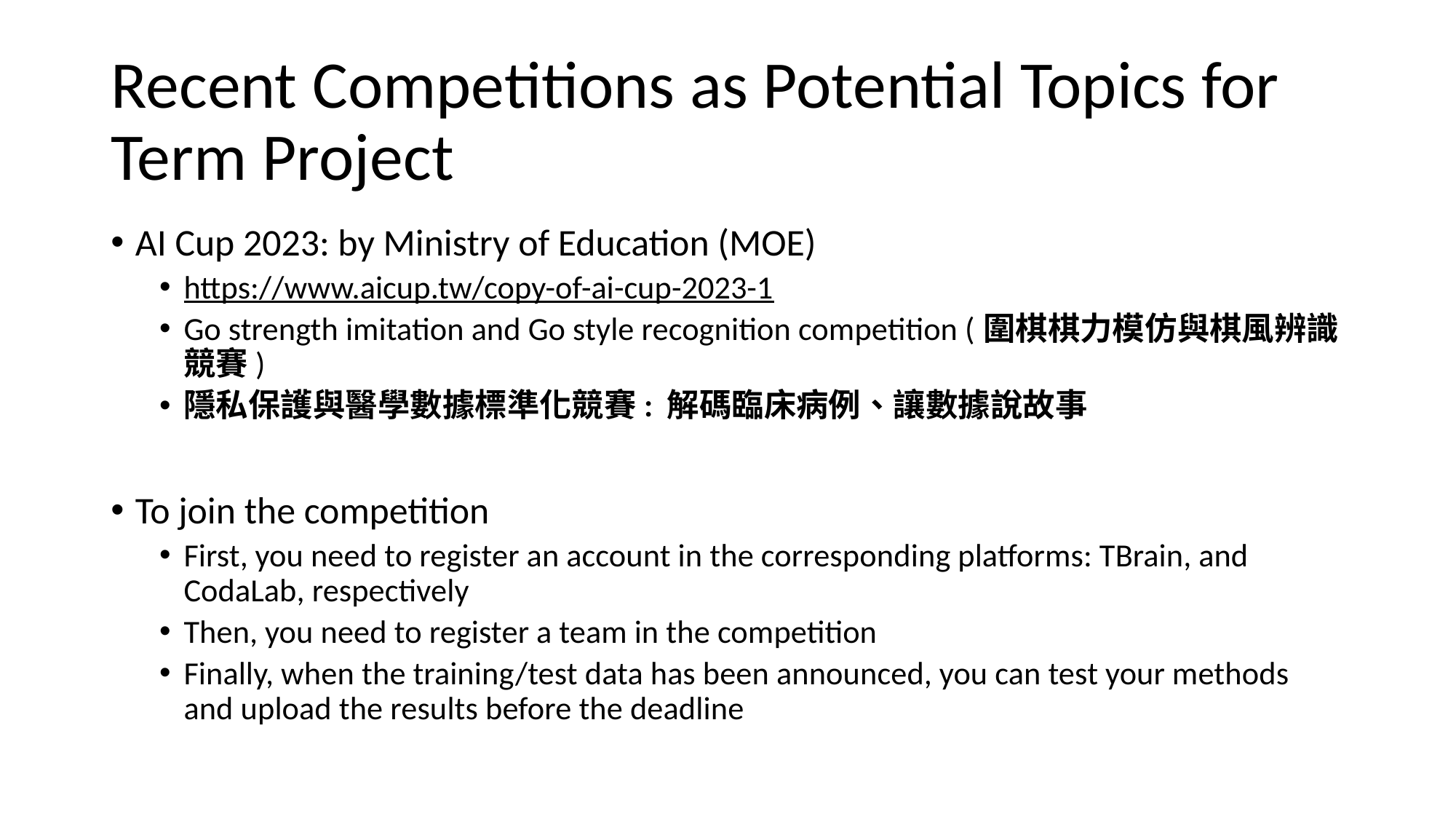

# Recent Competitions as Potential Topics for Term Project
AI Cup 2023: by Ministry of Education (MOE)
https://www.aicup.tw/copy-of-ai-cup-2023-1
Go strength imitation and Go style recognition competition (圍棋棋力模仿與棋風辨識競賽)
隱私保護與醫學數據標準化競賽: 解碼臨床病例、讓數據說故事

To join the competition
First, you need to register an account in the corresponding platforms: TBrain, and CodaLab, respectively
Then, you need to register a team in the competition
Finally, when the training/test data has been announced, you can test your methods and upload the results before the deadline